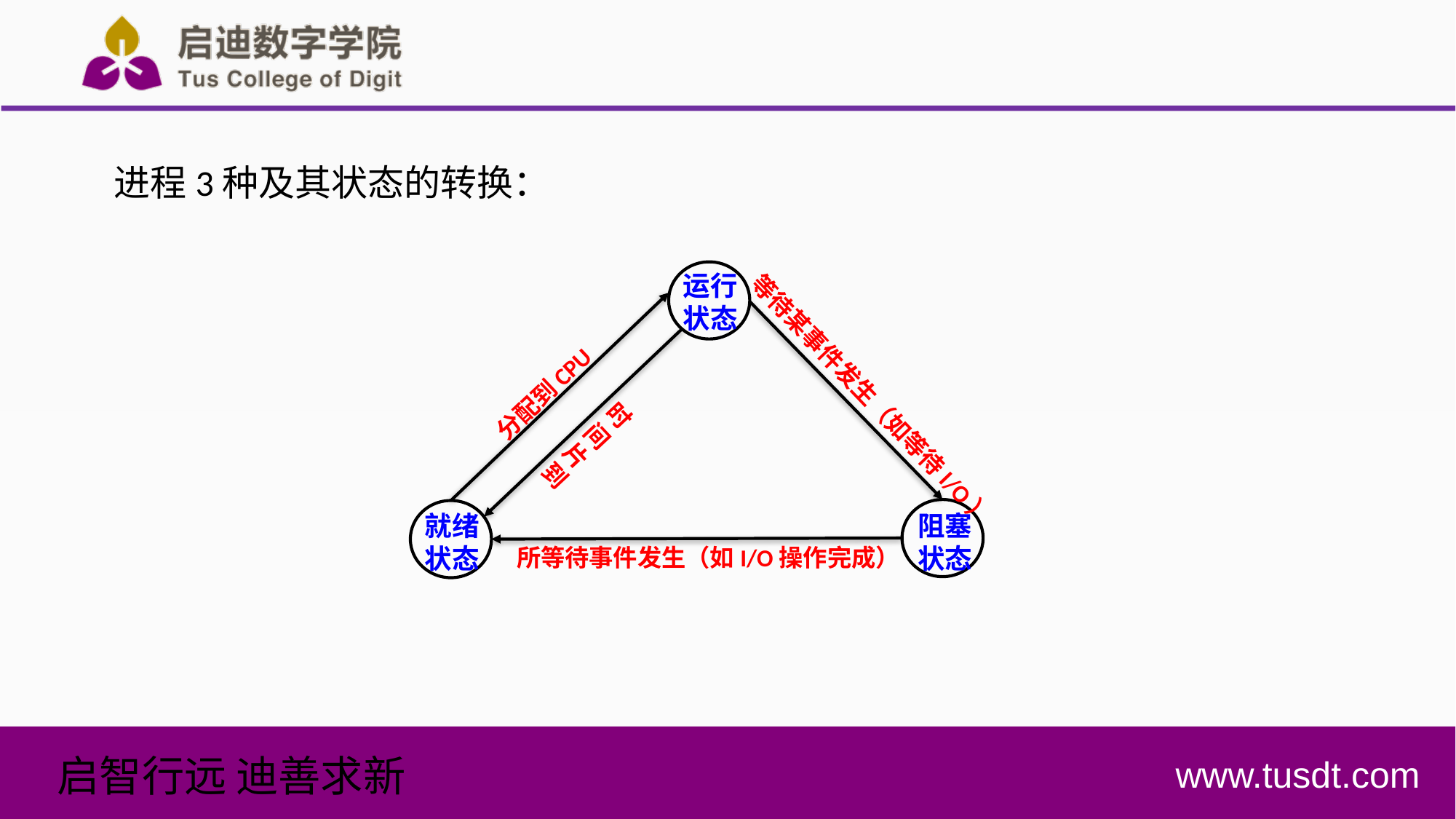

进程3种及其状态的转换：

运行状态
分配到CPU
时间片到
等待某事件发生（如等待I/O）

阻塞状态
就绪状态
所等待事件发生（如I/O操作完成）